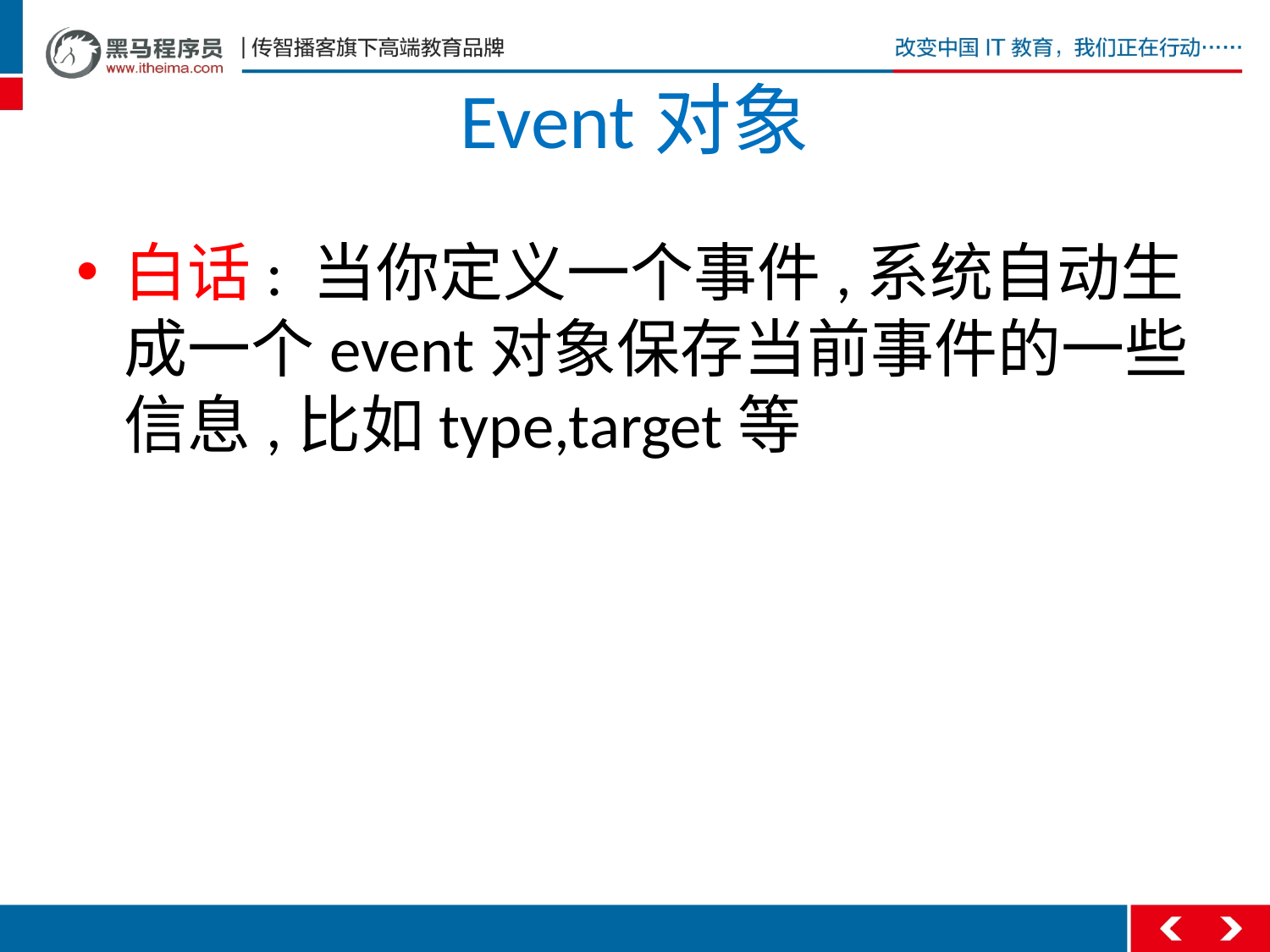

# Event对象
白话: 当你定义一个事件,系统自动生成一个event对象保存当前事件的一些信息,比如type,target等